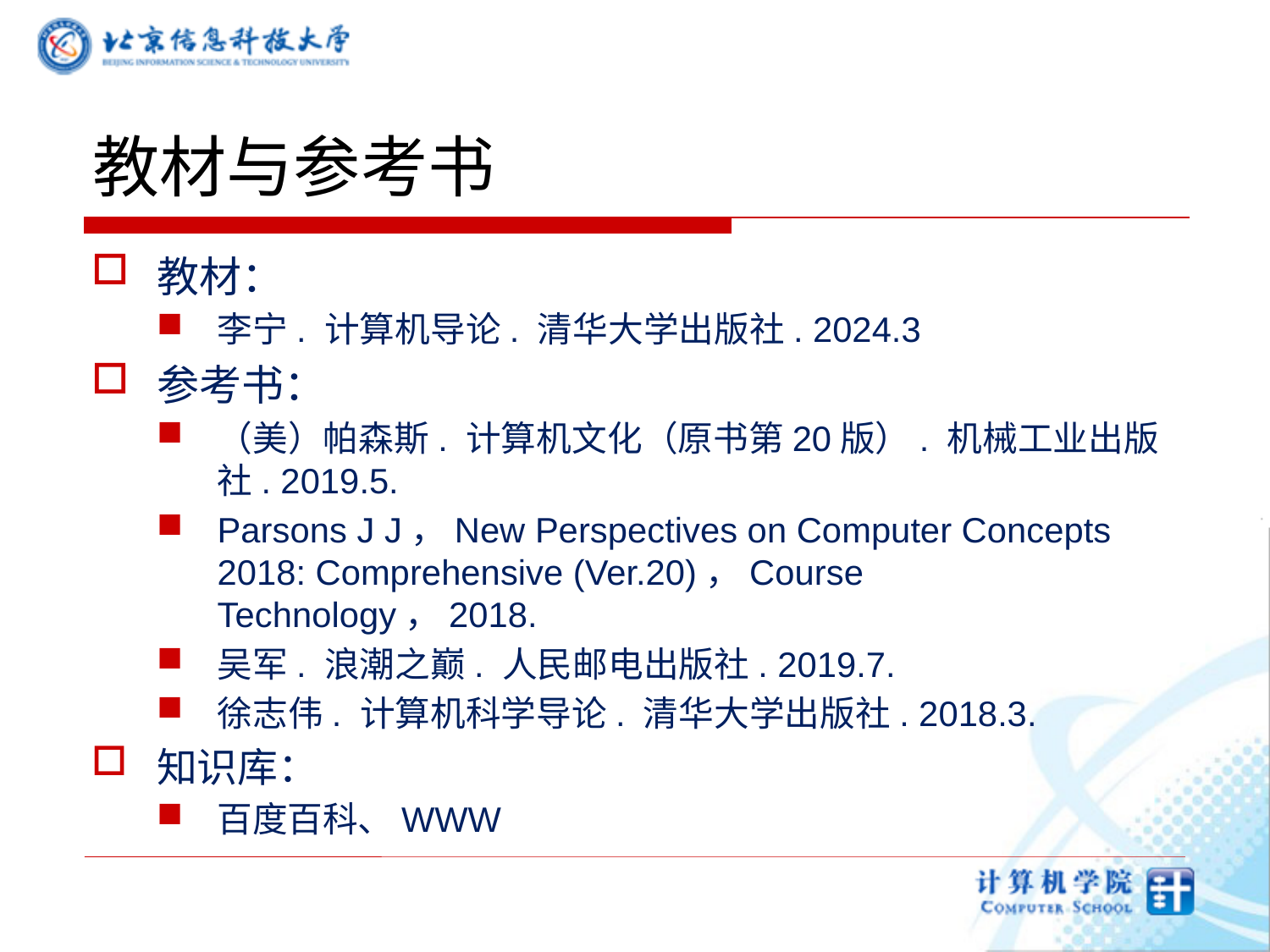

# 教材与参考书
教材：
李宁. 计算机导论. 清华大学出版社. 2024.3
参考书：
（美）帕森斯. 计算机文化（原书第20版）. 机械工业出版社. 2019.5.
Parsons J J，New Perspectives on Computer Concepts 2018: Comprehensive (Ver.20)，Course Technology，2018.
吴军. 浪潮之巅. 人民邮电出版社. 2019.7.
徐志伟. 计算机科学导论. 清华大学出版社. 2018.3.
知识库：
百度百科、WWW